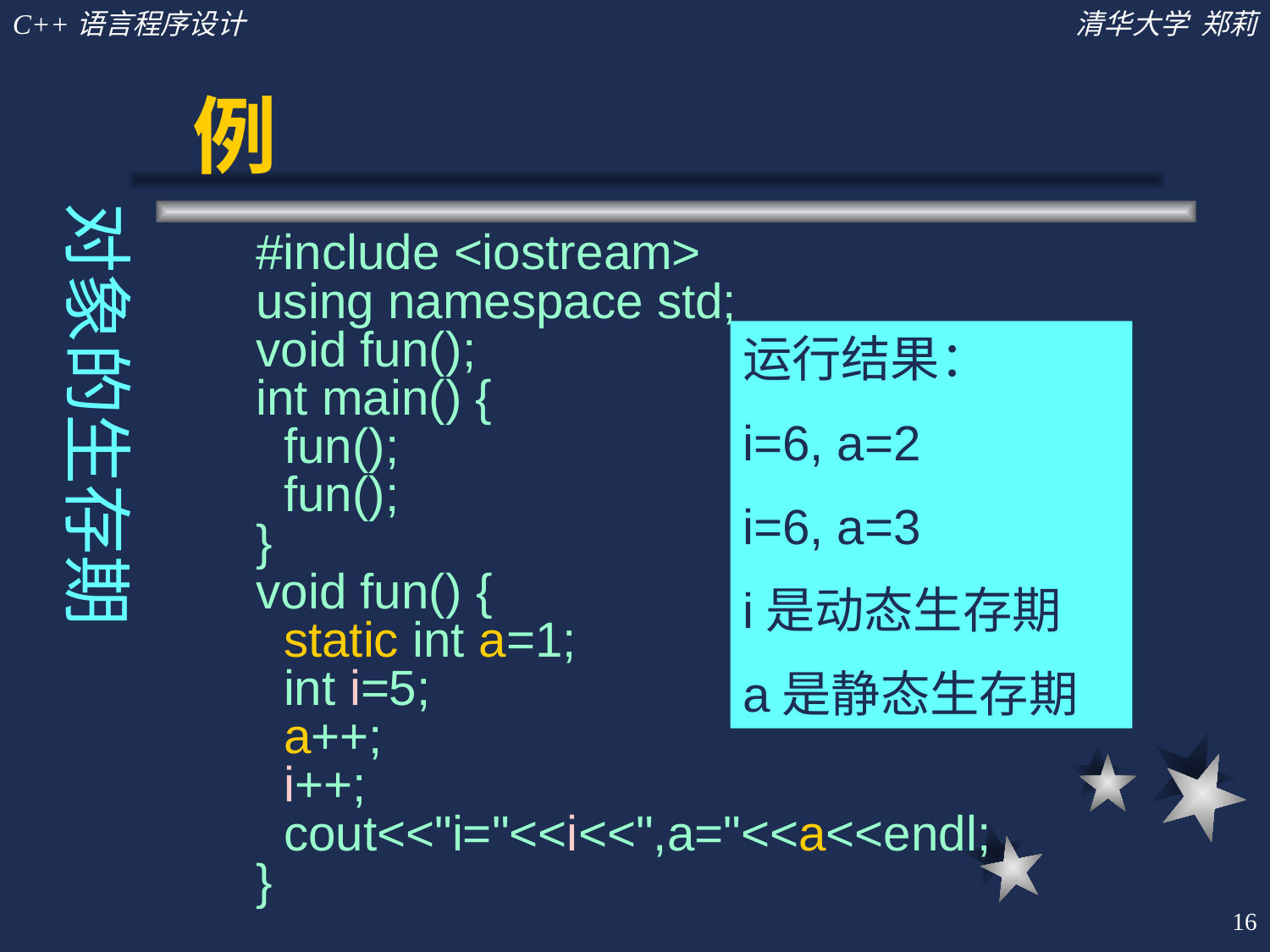

# 例
对象的生存期
#include <iostream>
using namespace std;
void fun();
int main() {
  fun();
  fun();
}
void fun() {
  static int a=1;
  int i=5;
  a++;
  i++;
  cout<<"i="<<i<<",a="<<a<<endl;
}
运行结果：
i=6, a=2
i=6, a=3
i是动态生存期
a是静态生存期
16